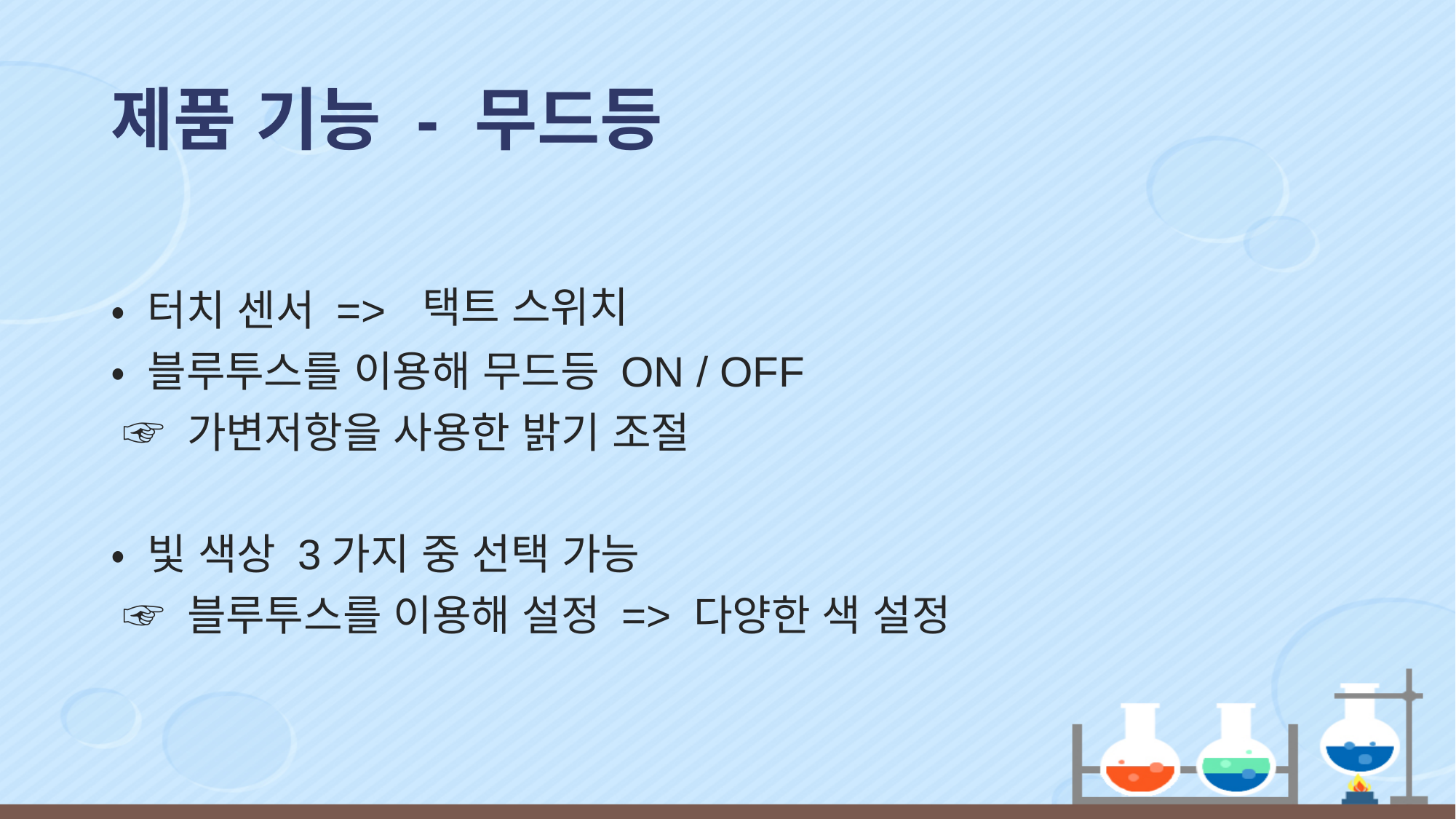

# 제품 기능 - 무드등

• 터치 센서 =>
• 블루투스를 이용해 무드등 ON / OFF
 ☞ 가변저항을 사용한 밝기 조절

• 빛 색상 3가지 중 선택 가능
 ☞ 블루투스를 이용해 설정 => 다양한 색 설정

택트 스위치